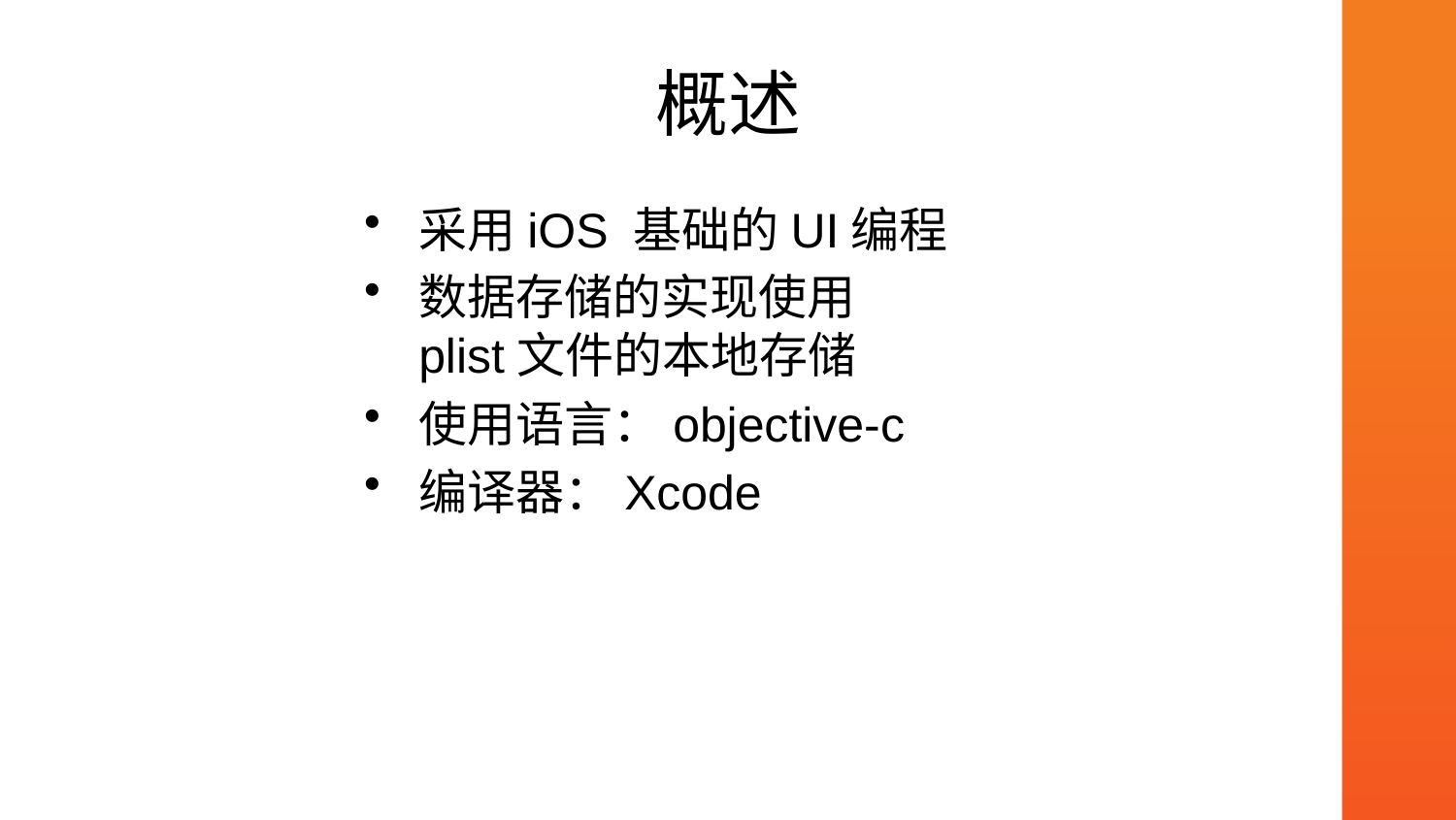

# 概述
采用iOS 基础的UI编程
数据存储的实现使用plist文件的本地存储
使用语言：objective-c
编译器：Xcode